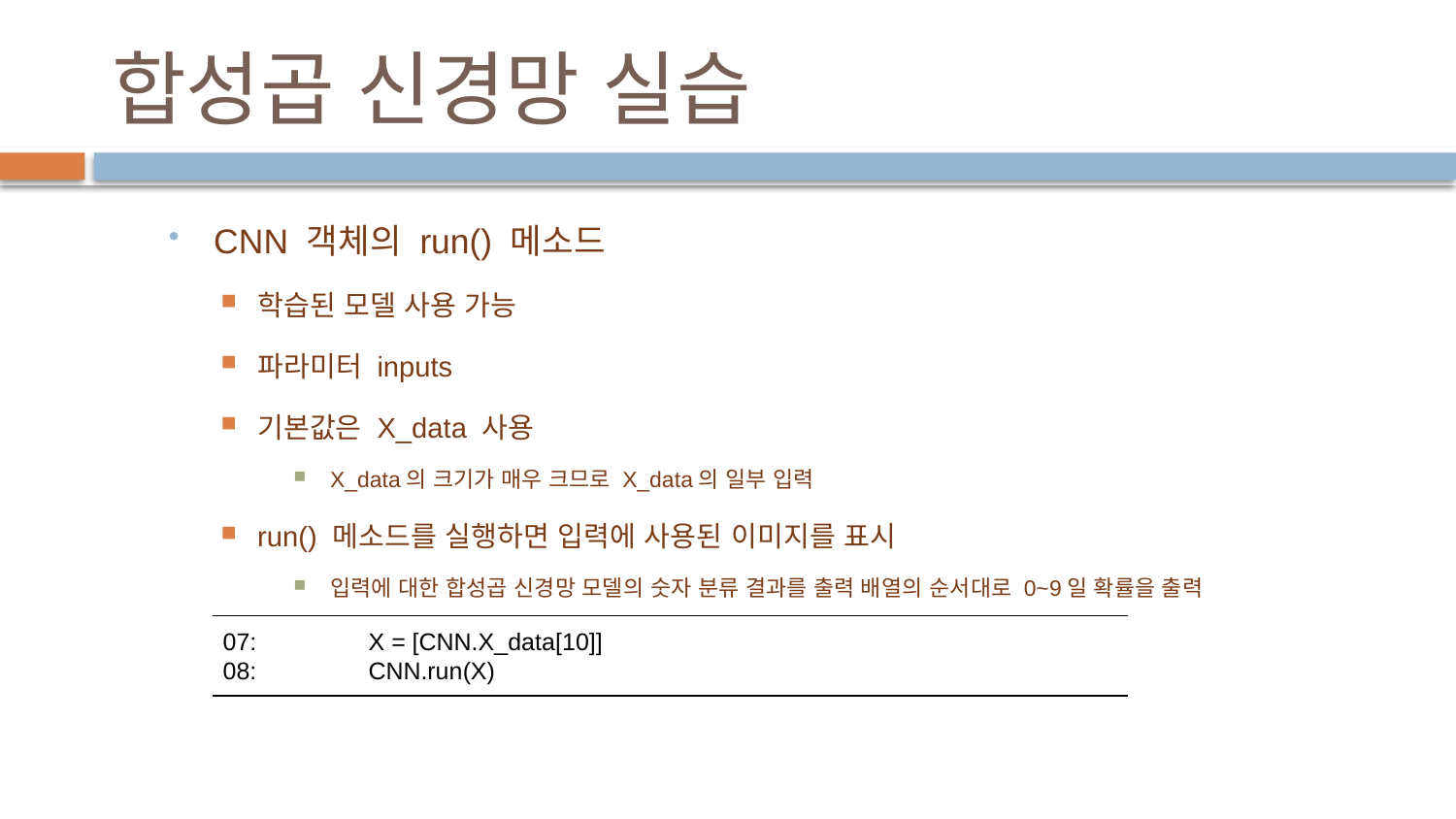

# 합성곱 신경망 실습
CNN 객체의 run() 메소드
학습된 모델 사용 가능
파라미터 inputs
기본값은 X_data 사용
X_data의 크기가 매우 크므로 X_data의 일부 입력
run() 메소드를 실행하면 입력에 사용된 이미지를 표시
입력에 대한 합성곱 신경망 모델의 숫자 분류 결과를 출력 배열의 순서대로 0~9일 확률을 출력
| 07: X = [CNN.X\_data[10]] 08: CNN.run(X) |
| --- |